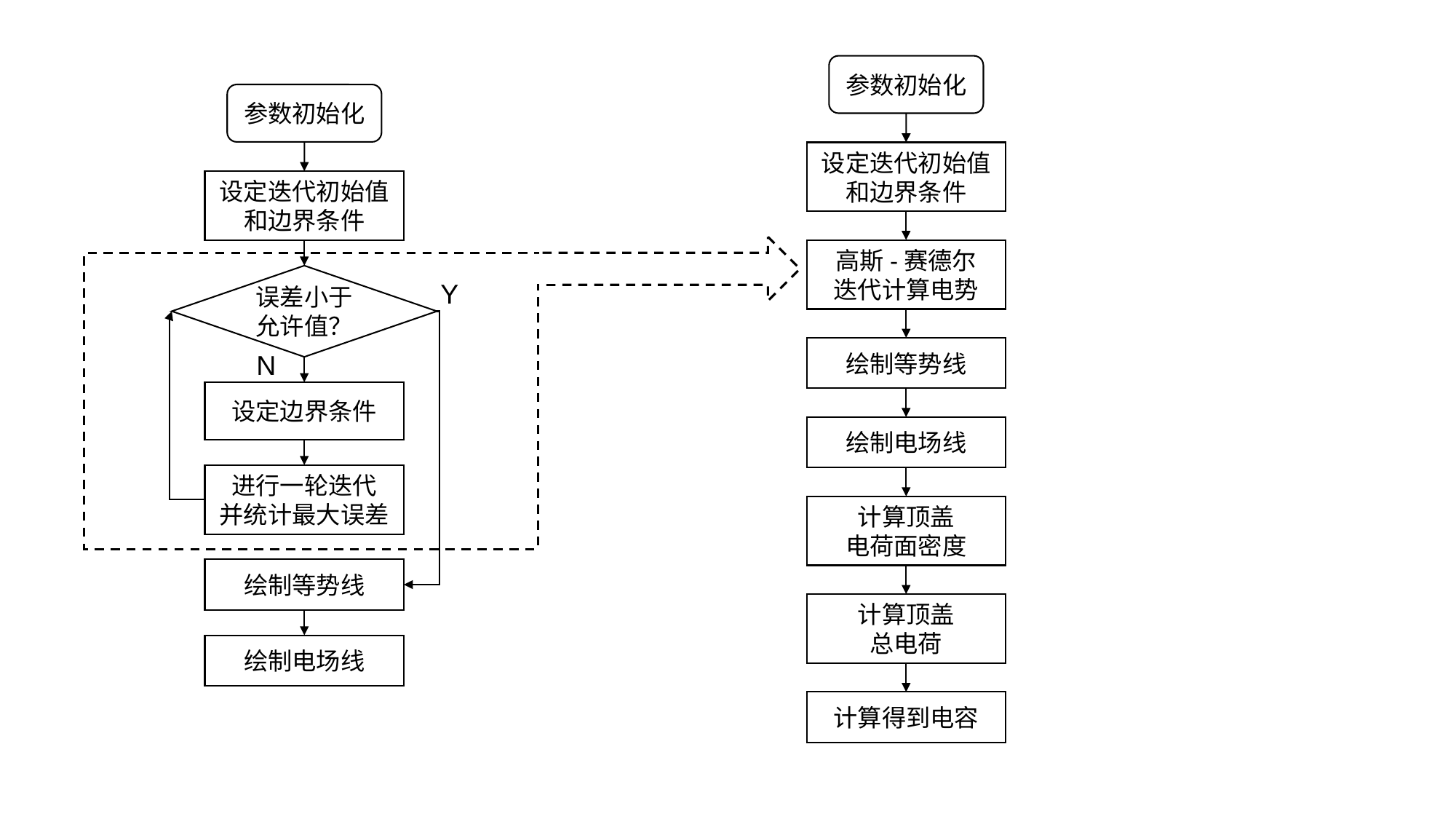

参数初始化
参数初始化

设定迭代初始值
和边界条件
设定迭代初始值
和边界条件
高斯-赛德尔
迭代计算电势

误差小于允许值？
Y
绘制等势线
N
设定边界条件
绘制电场线
进行一轮迭代
并统计最大误差
计算顶盖
电荷面密度
绘制等势线
计算顶盖
总电荷
绘制电场线
计算得到电容